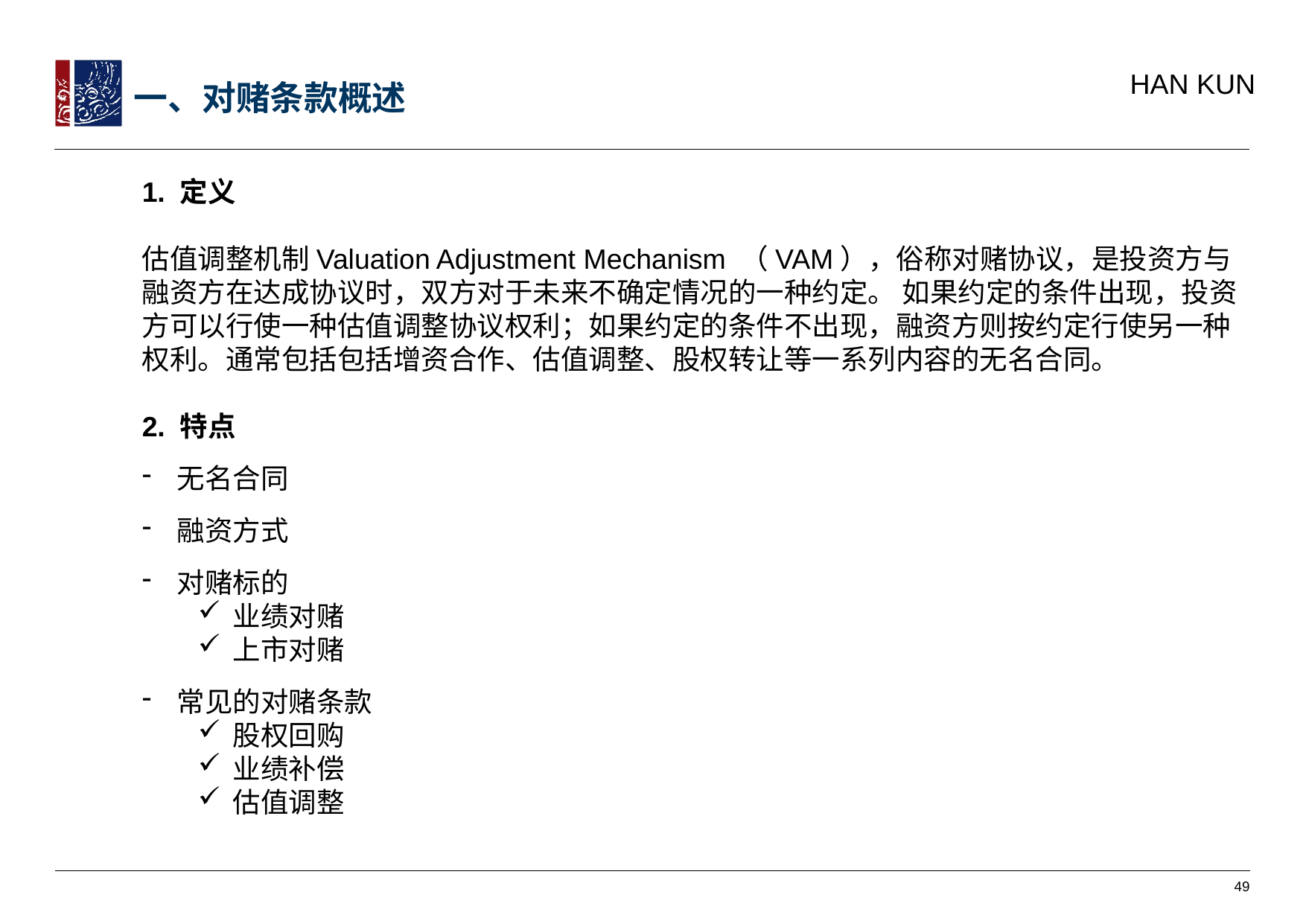

一、对赌条款概述
1. 定义

估值调整机制Valuation Adjustment Mechanism （VAM），俗称对赌协议，是投资方与融资方在达成协议时，双方对于未来不确定情况的一种约定。 如果约定的条件出现，投资方可以行使一种估值调整协议权利；如果约定的条件不出现，融资方则按约定行使另一种权利。通常包括包括增资合作、估值调整、股权转让等一系列内容的无名合同。

2. 特点
无名合同
融资方式
对赌标的
业绩对赌
上市对赌
常见的对赌条款
股权回购
业绩补偿
估值调整